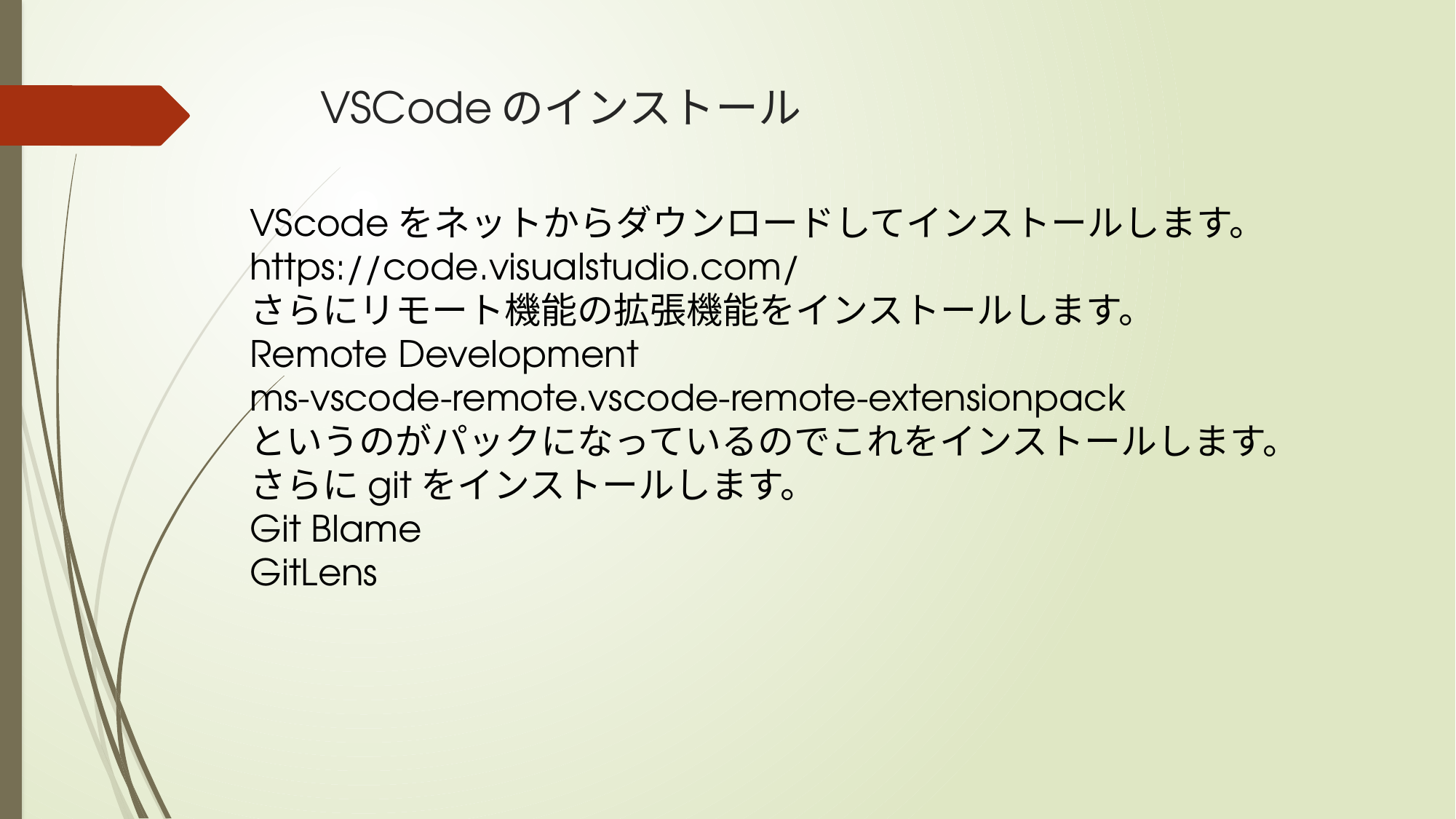

# VSCodeのインストール
VScodeをネットからダウンロードしてインストールします。
https://code.visualstudio.com/
さらにリモート機能の拡張機能をインストールします。
Remote Development
ms-vscode-remote.vscode-remote-extensionpack
というのがパックになっているのでこれをインストールします。
さらにgitをインストールします。
Git Blame
GitLens